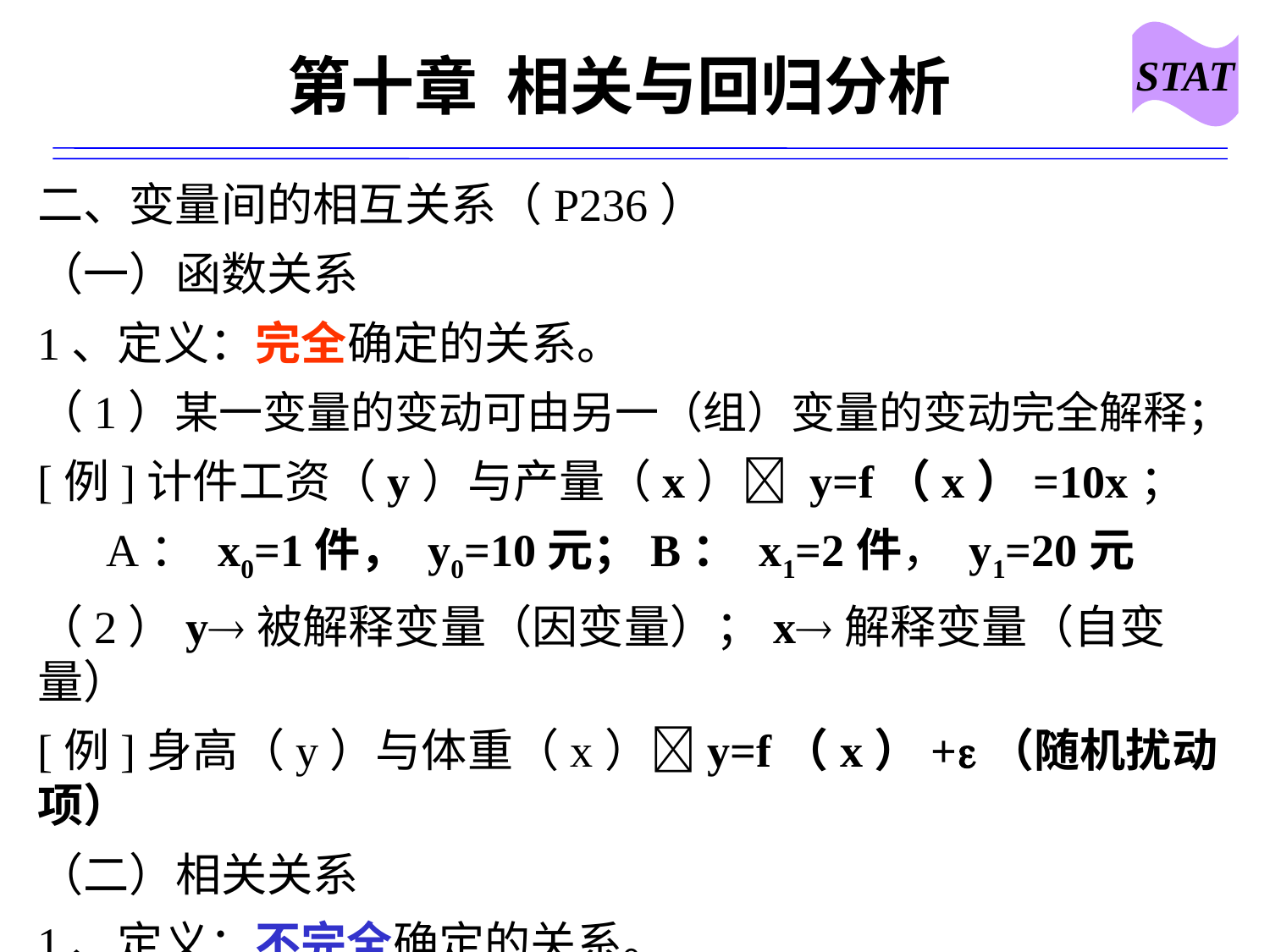

STAT
# 第十章  相关与回归分析

二、变量间的相互关系（P236）
（一）函数关系
1、定义：完全确定的关系。
（1）某一变量的变动可由另一（组）变量的变动完全解释；
[例]计件工资（y）与产量（x）⇒ y=f（x）=10x；
      A： x0=1件， y0=10元；B： x1=2件， y1=20元
（2）y→被解释变量（因变量）；x→解释变量（自变量）
[例]身高（y）与体重（x）⇒y=f（x）+ε（随机扰动项）
（二）相关关系
1、定义：不完全确定的关系。
2、成因：认识局限；量化困难；测量误差。